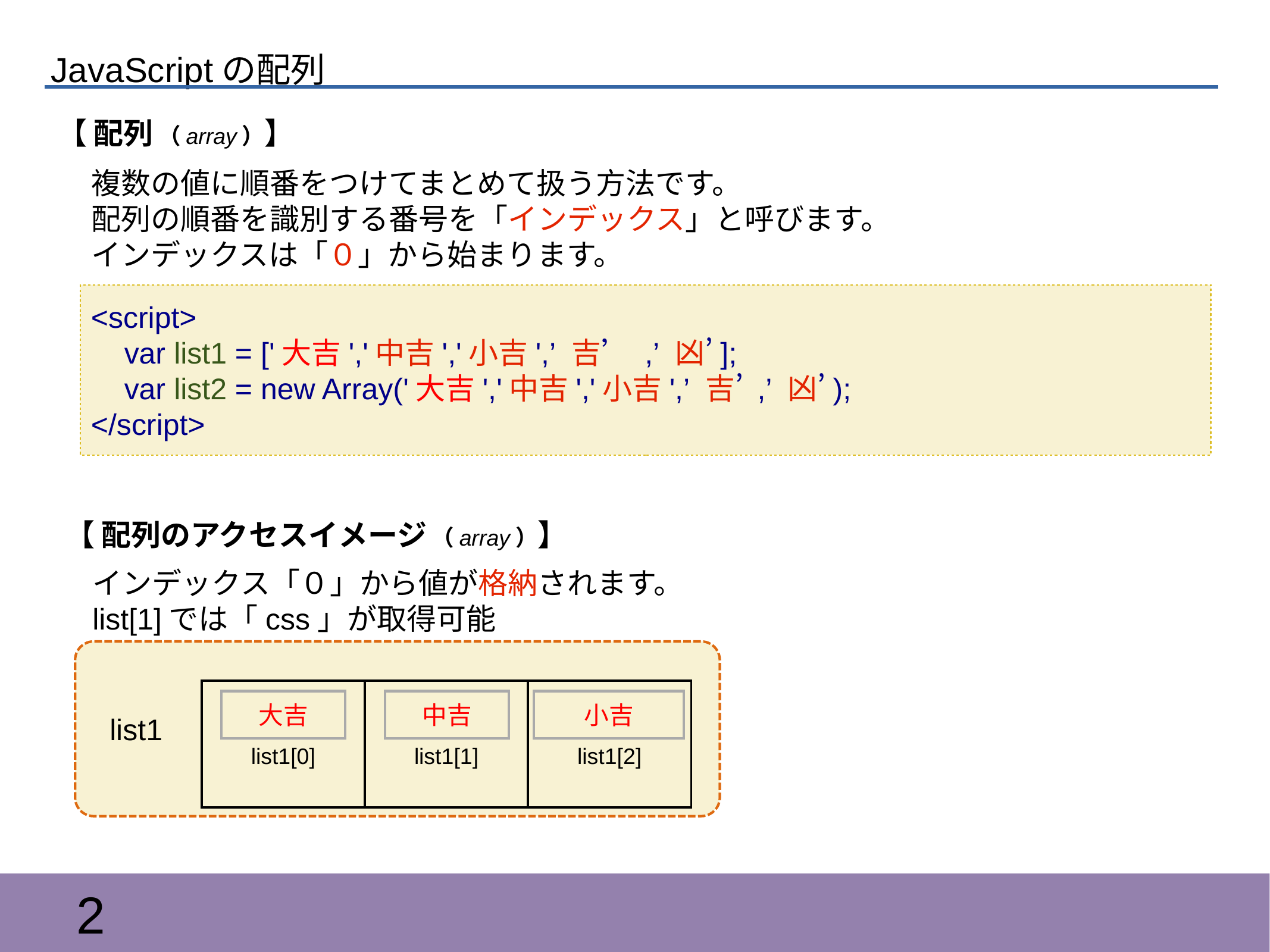

# JavaScriptの配列

【 配列 （array）】
複数の値に順番をつけてまとめて扱う方法です。
配列の順番を識別する番号を「インデックス」と呼びます。
インデックスは「０」から始まります。
<script>
    var list1 = ['大吉','中吉','小吉',’ 吉’ ,’ 凶’];
    var list2 = new Array('大吉','中吉','小吉',’ 吉’ ,’ 凶’);
</script>
【 配列のアクセスイメージ （array）】
インデックス「０」から値が格納されます。
list[1]では「css」が取得可能

| list1[0] | list1[1] | list1[2] |
| --- | --- | --- |
大吉
中吉
小吉
list1